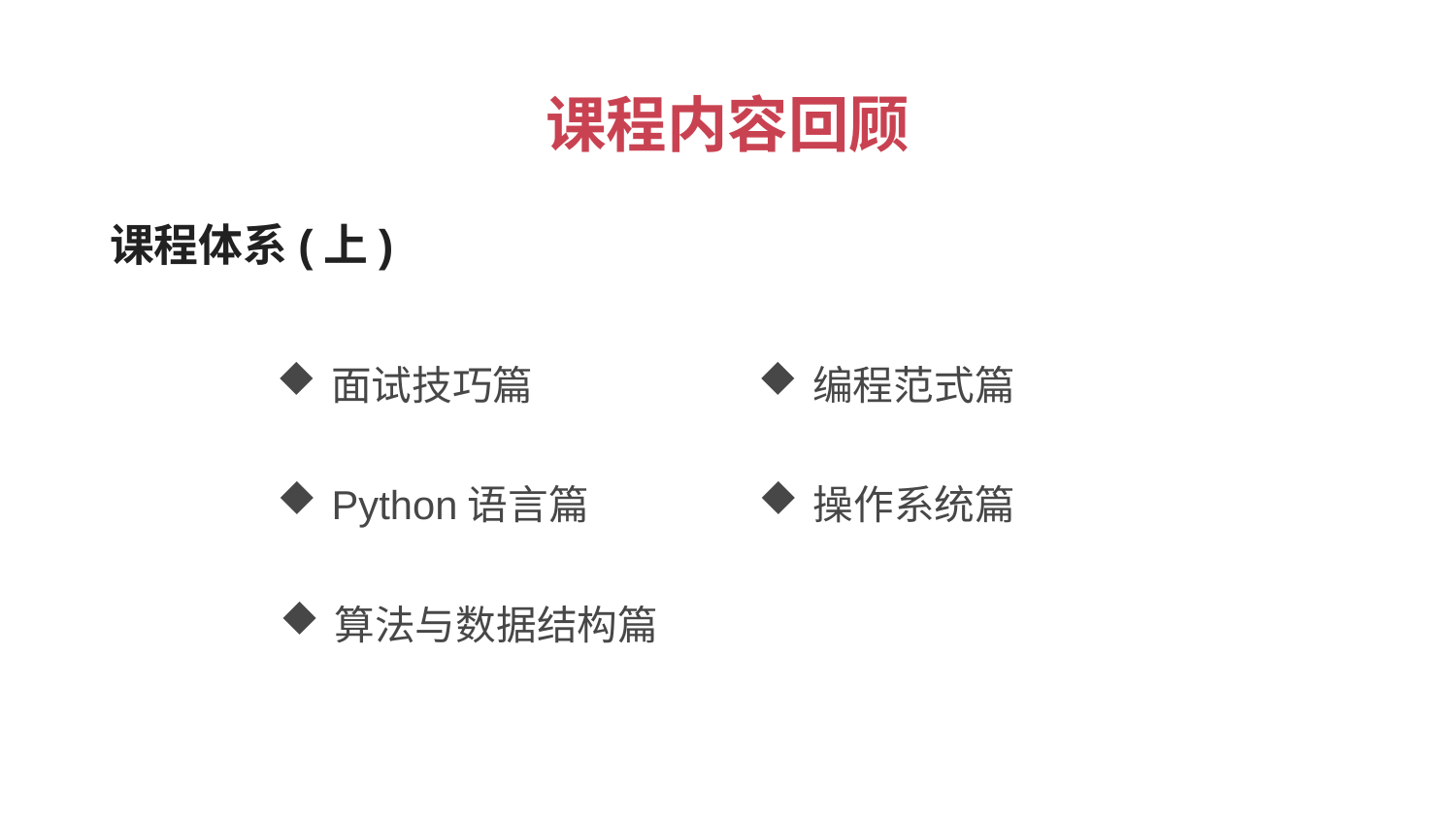

课程内容回顾
 课程体系(上)
面试技巧篇
编程范式篇
Python语言篇
操作系统篇
算法与数据结构篇